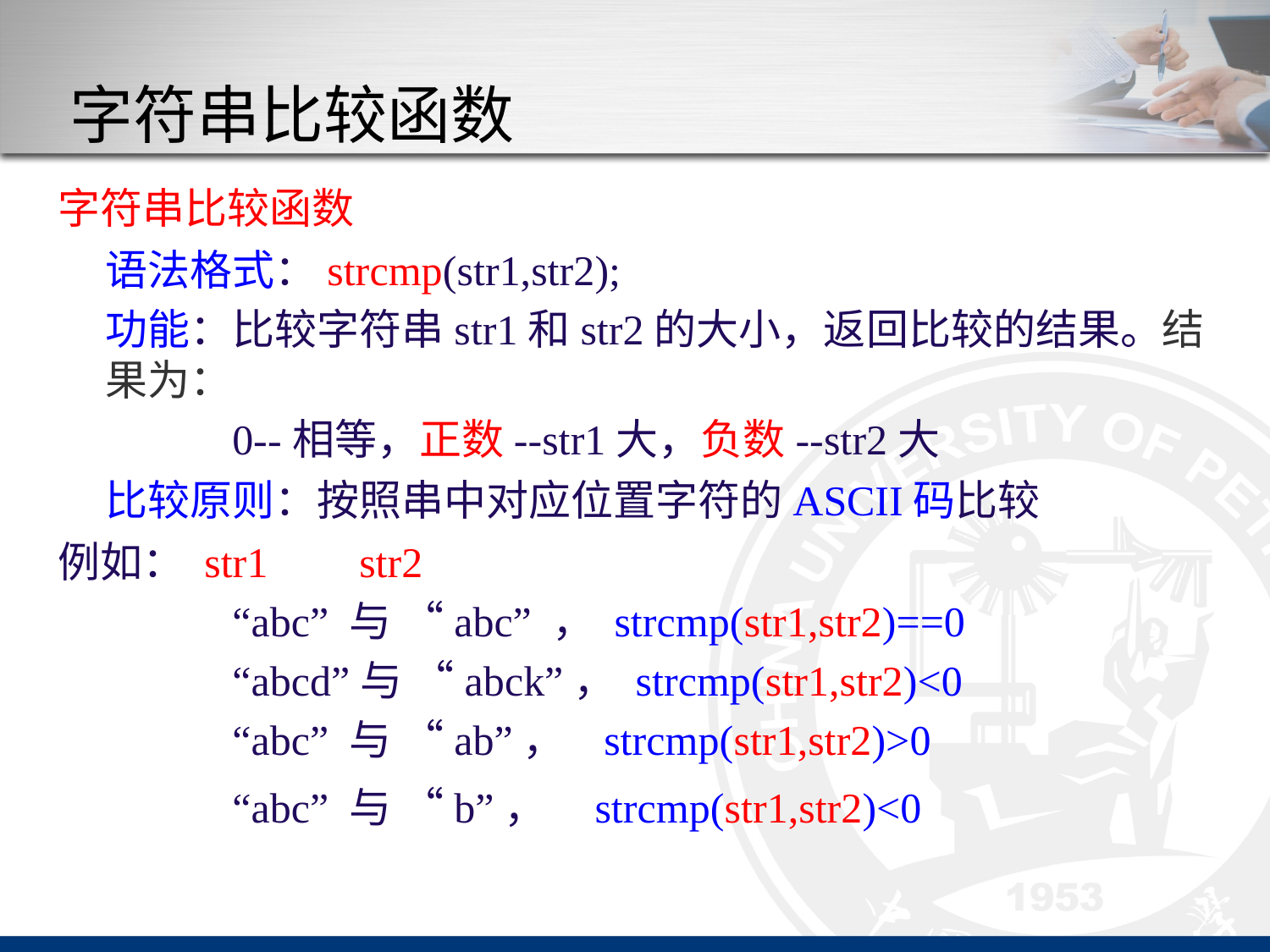

# 字符串比较函数
字符串比较函数
	语法格式：strcmp(str1,str2);
	功能：比较字符串str1和str2的大小，返回比较的结果。结果为：
		0--相等，正数--str1大，负数--str2大
	比较原则：按照串中对应位置字符的ASCII码比较
例如： str1	str2
		“abc” 与 “abc” ， strcmp(str1,str2)==0
		“abcd”与 “abck”， strcmp(str1,str2)<0
		“abc” 与 “ab”，   strcmp(str1,str2)>0
		“abc” 与 “b”，    strcmp(str1,str2)<0